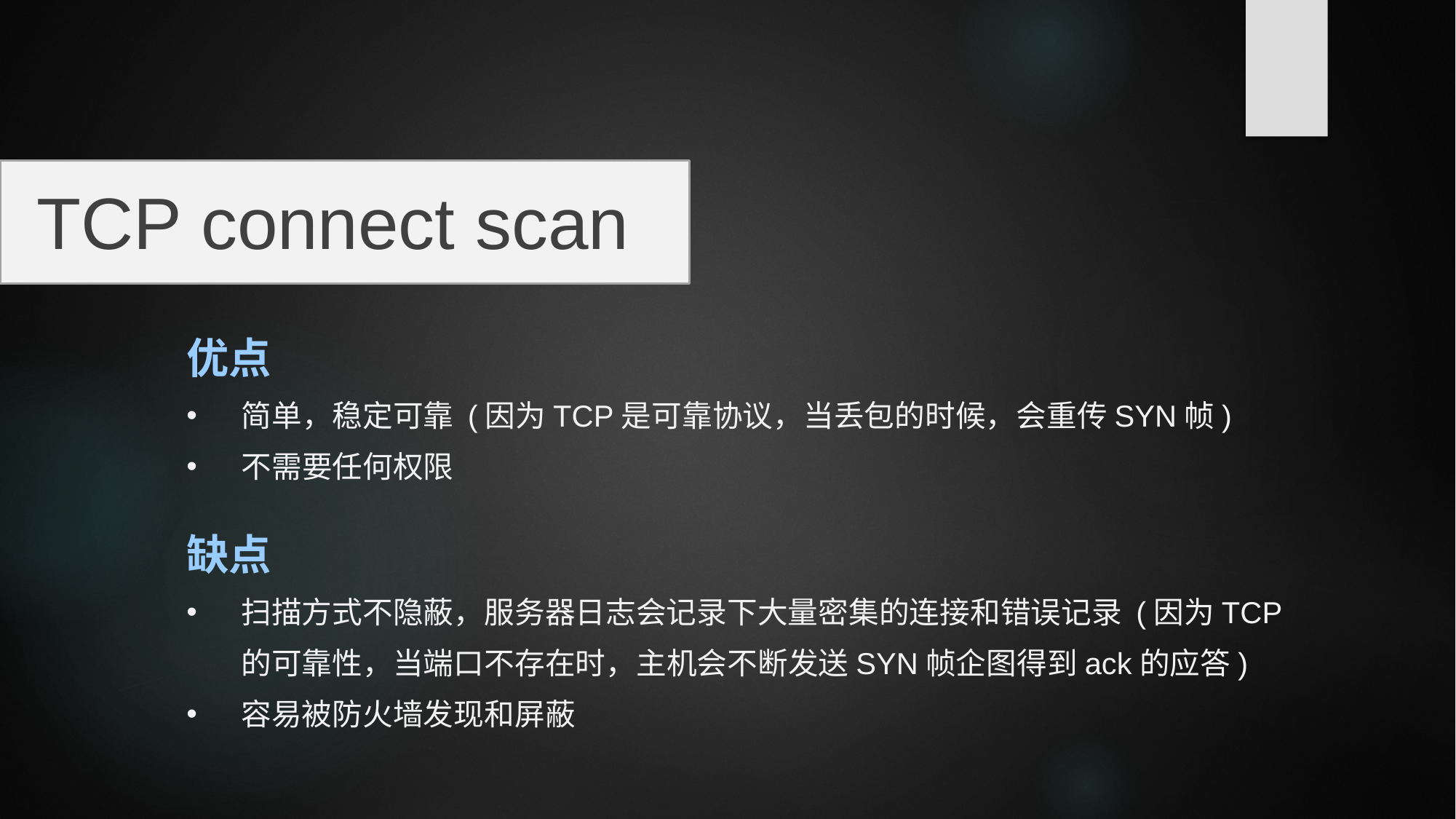

TCP connect scan
优点
简单，稳定可靠 (因为TCP是可靠协议，当丢包的时候，会重传SYN帧)
不需要任何权限
缺点
扫描⽅式不隐蔽，服务器日志会记录下⼤量密集的连接和错误记录 (因为TCP的可靠性，当端口不存在时，主机会不断发送SYN帧企图得到ack的应答)
容易被防⽕墙发现和屏蔽